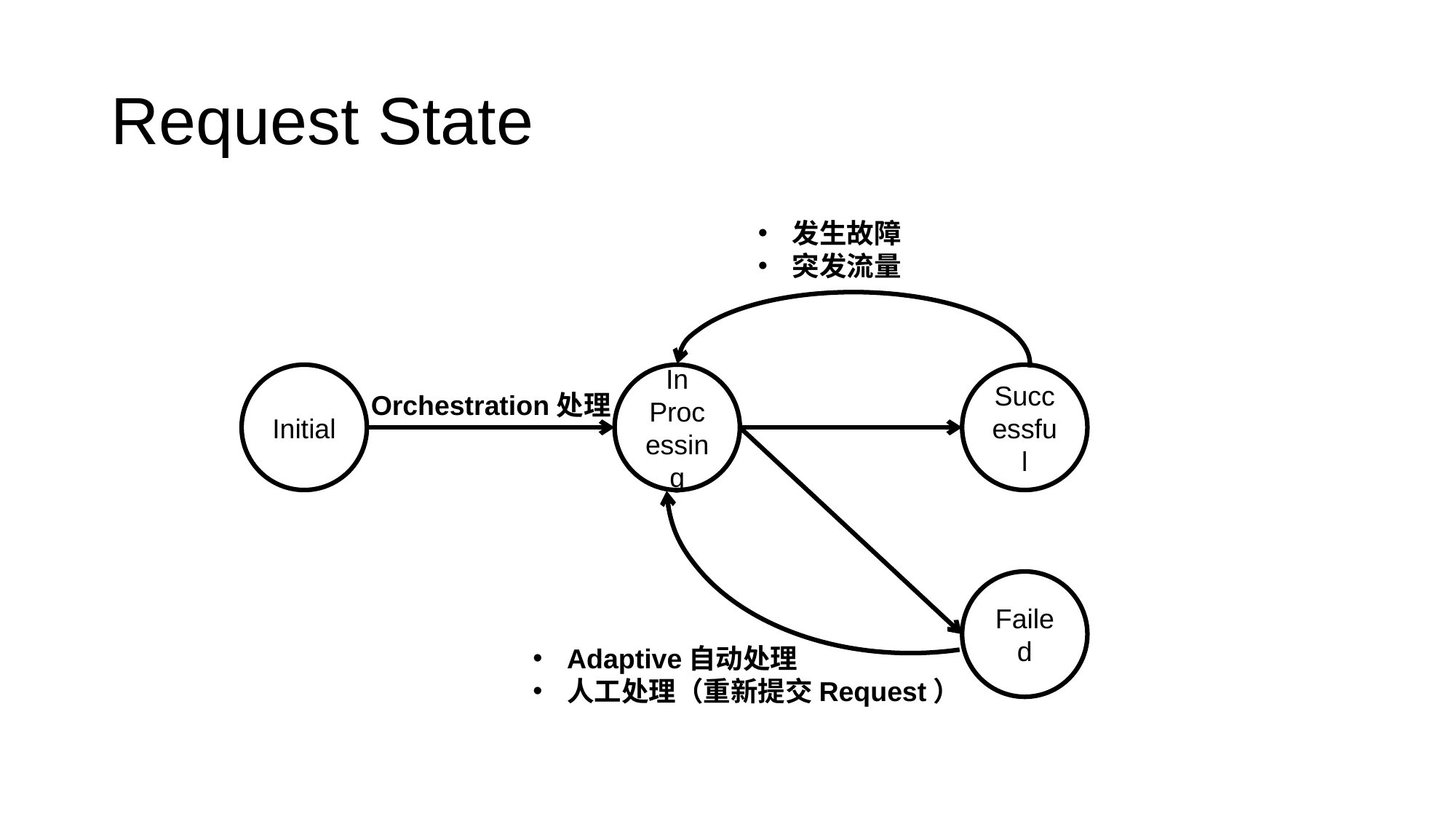

# Request State
发生故障
突发流量

Initial
In Processing
Successful
Orchestration处理
Failed
Adaptive自动处理
人工处理（重新提交Request）